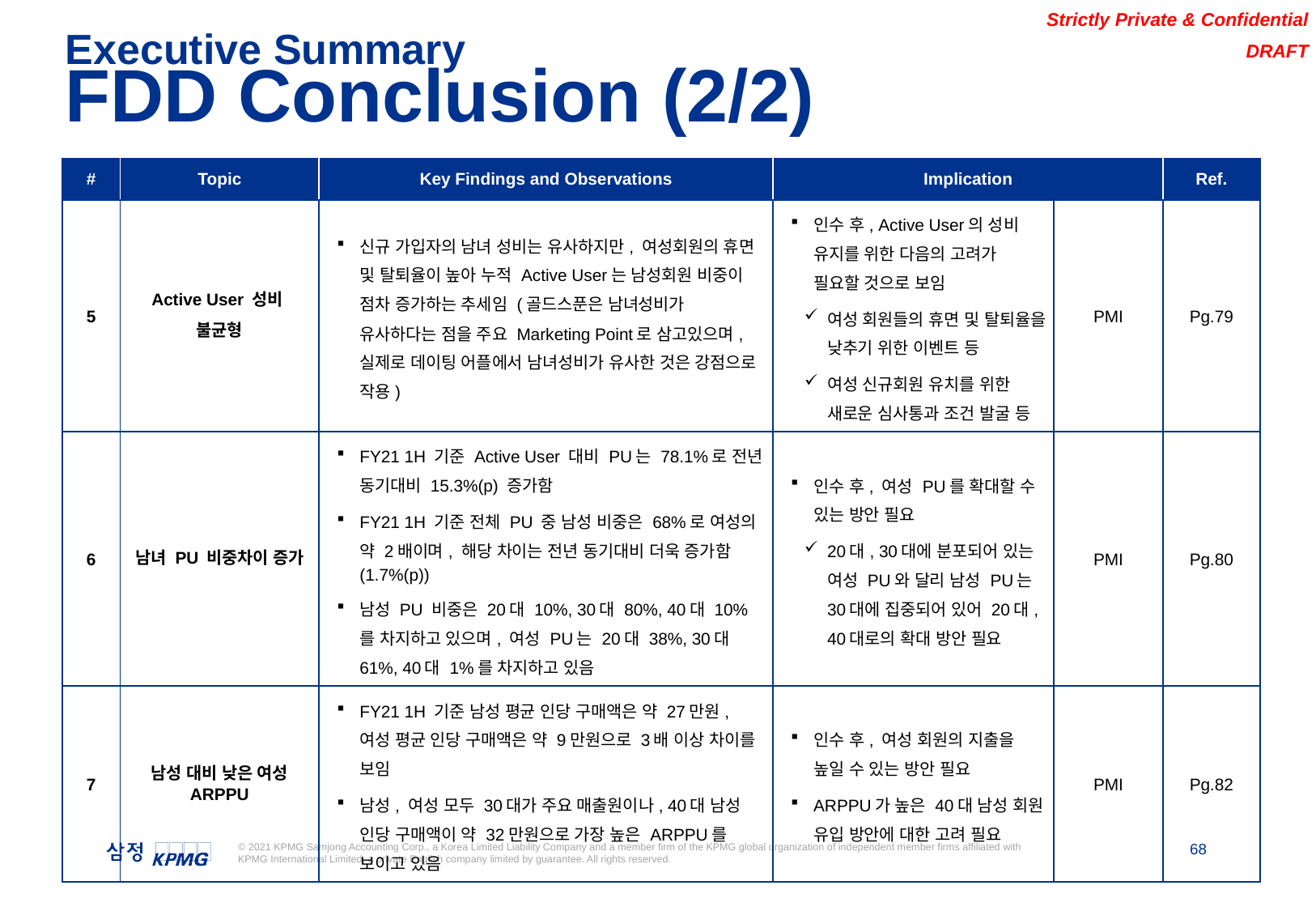

Executive Summary
FDD Conclusion (2/2)
| # | Topic | Key Findings and Observations | Implication |  | Ref. |
| --- | --- | --- | --- | --- | --- |
| 5 | Active User 성비 불균형 | 신규 가입자의 남녀 성비는 유사하지만, 여성회원의 휴면 및 탈퇴율이 높아 누적 Active User는 남성회원 비중이 점차 증가하는 추세임 (골드스푼은 남녀성비가 유사하다는 점을 주요 Marketing Point로 삼고있으며, 실제로 데이팅 어플에서 남녀성비가 유사한 것은 강점으로 작용) | 인수 후, Active User의 성비 유지를 위한 다음의 고려가 필요할 것으로 보임 여성 회원들의 휴면 및 탈퇴율을 낮추기 위한 이벤트 등 여성 신규회원 유치를 위한 새로운 심사통과 조건 발굴 등 | PMI | Pg.79 |
| 6 | 남녀 PU 비중차이 증가 | FY21 1H 기준 Active User 대비 PU는 78.1%로 전년 동기대비 15.3%(p) 증가함 FY21 1H 기준 전체 PU 중 남성 비중은 68%로 여성의 약 2배이며, 해당 차이는 전년 동기대비 더욱 증가함(1.7%(p)) 남성 PU 비중은 20대 10%, 30대 80%, 40대 10%를 차지하고 있으며, 여성 PU는 20대 38%, 30대 61%, 40대 1%를 차지하고 있음 | 인수 후, 여성 PU를 확대할 수 있는 방안 필요 20대, 30대에 분포되어 있는 여성 PU와 달리 남성 PU는 30대에 집중되어 있어 20대, 40대로의 확대 방안 필요 | PMI | Pg.80 |
| 7 | 남성 대비 낮은 여성 ARPPU | FY21 1H 기준 남성 평균 인당 구매액은 약 27만원, 여성 평균 인당 구매액은 약 9만원으로 3배 이상 차이를 보임 남성, 여성 모두 30대가 주요 매출원이나, 40대 남성 인당 구매액이 약 32만원으로 가장 높은 ARPPU를 보이고 있음 | 인수 후, 여성 회원의 지출을 높일 수 있는 방안 필요 ARPPU가 높은 40대 남성 회원 유입 방안에 대한 고려 필요 | PMI | Pg.82 |